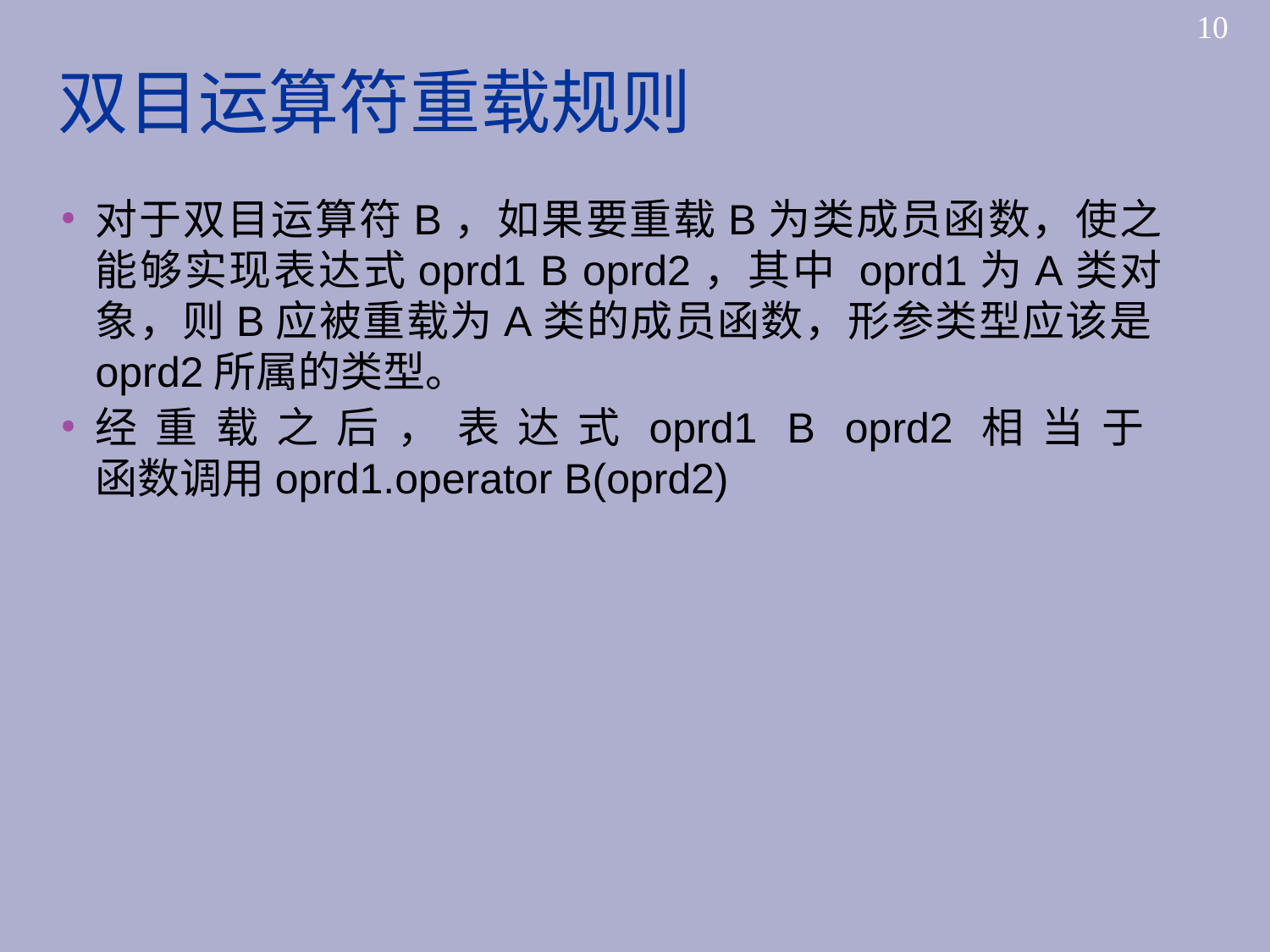

10
# 双目运算符重载规则
对于双目运算符B，如果要重载B为类成员函数，使之能够实现表达式oprd1 B oprd2，其中 oprd1为A类对象，则B应被重载为A类的成员函数，形参类型应该是oprd2所属的类型。
经重载之后，表达式oprd1 B oprd2相当于
函数调用oprd1.operator B(oprd2)